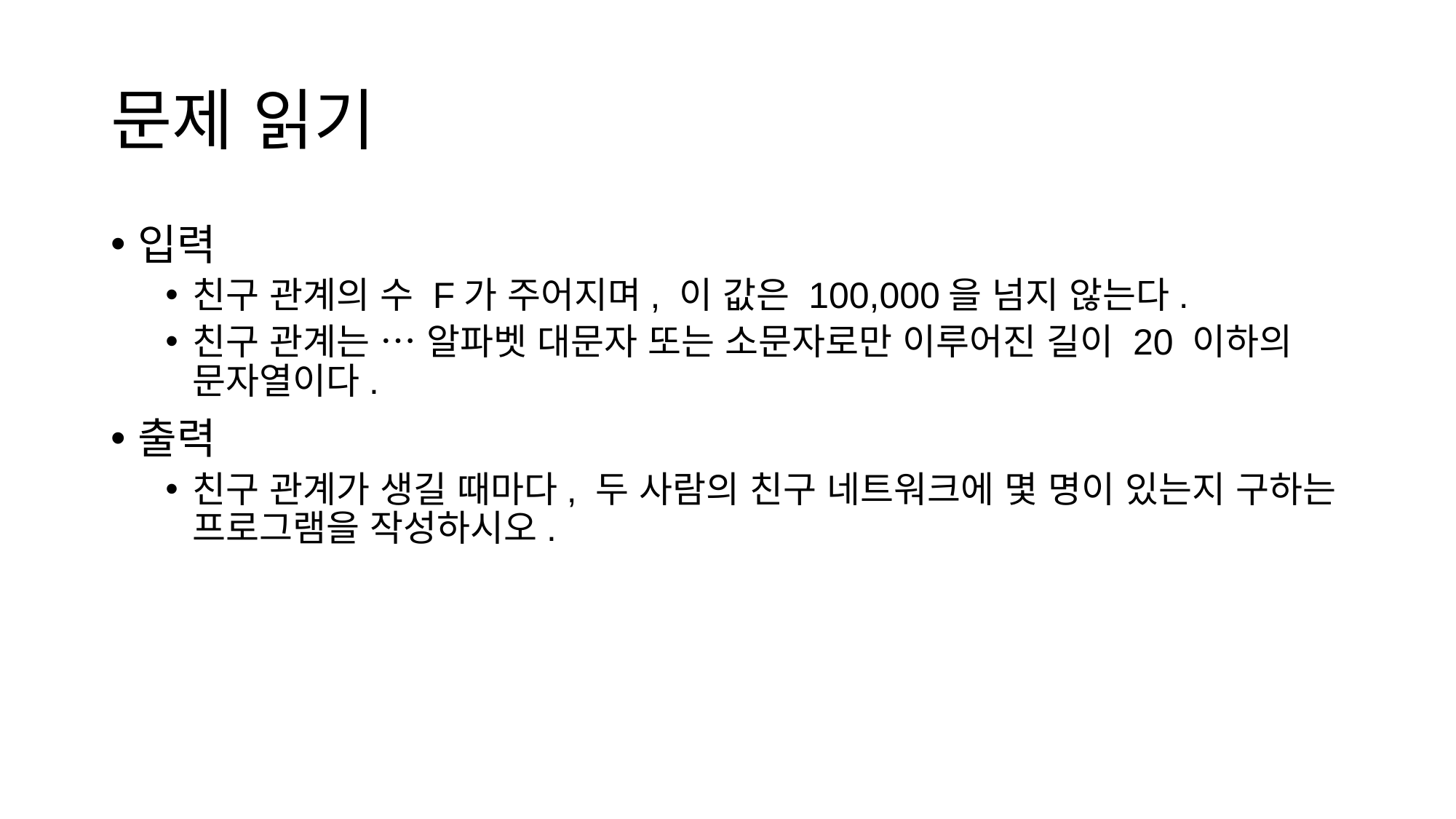

# 문제 읽기
입력
친구 관계의 수 F가 주어지며, 이 값은 100,000을 넘지 않는다.
친구 관계는 … 알파벳 대문자 또는 소문자로만 이루어진 길이 20 이하의 문자열이다.
출력
친구 관계가 생길 때마다, 두 사람의 친구 네트워크에 몇 명이 있는지 구하는 프로그램을 작성하시오.